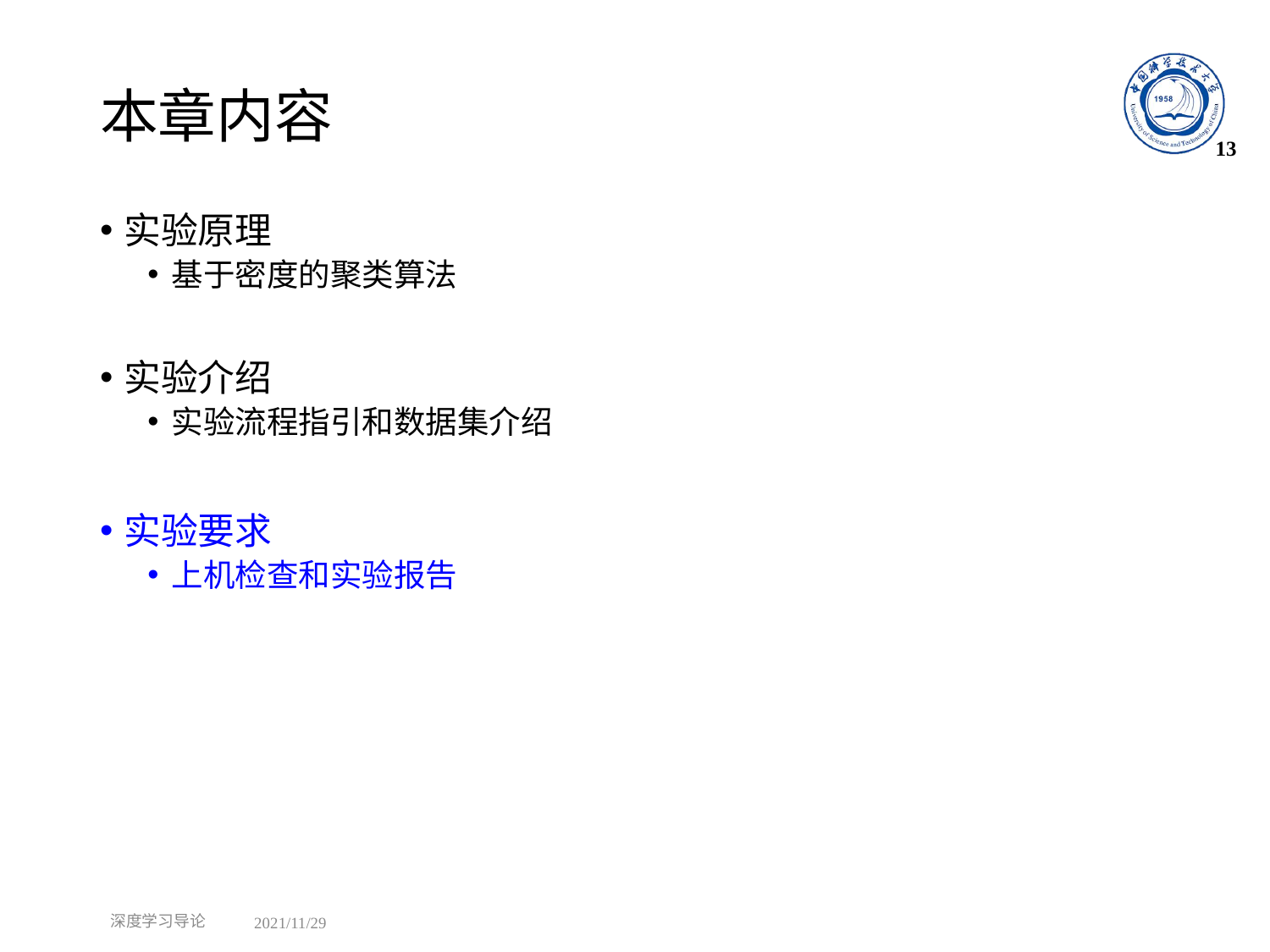

# 本章内容
13
实验原理
基于密度的聚类算法

实验介绍
实验流程指引和数据集介绍

实验要求
上机检查和实验报告
深度学习导论
2021/11/29